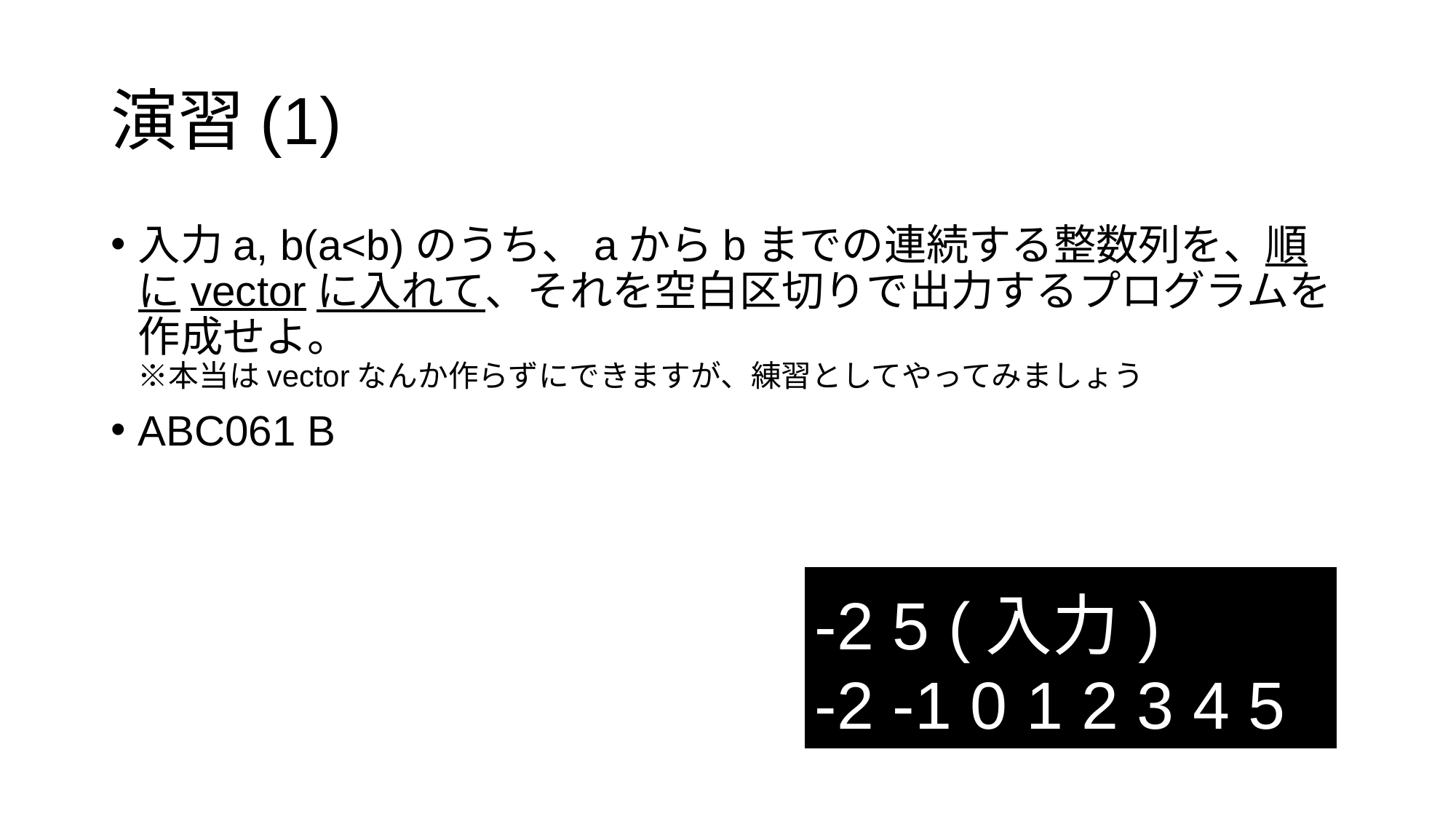

# 演習(1)
入力a, b(a<b)のうち、aからbまでの連続する整数列を、順にvectorに入れて、それを空白区切りで出力するプログラムを作成せよ。
※本当はvectorなんか作らずにできますが、練習としてやってみましょう
ABC061 B
| -2 5 (入力) -2 -1 0 1 2 3 4 5 |
| --- |